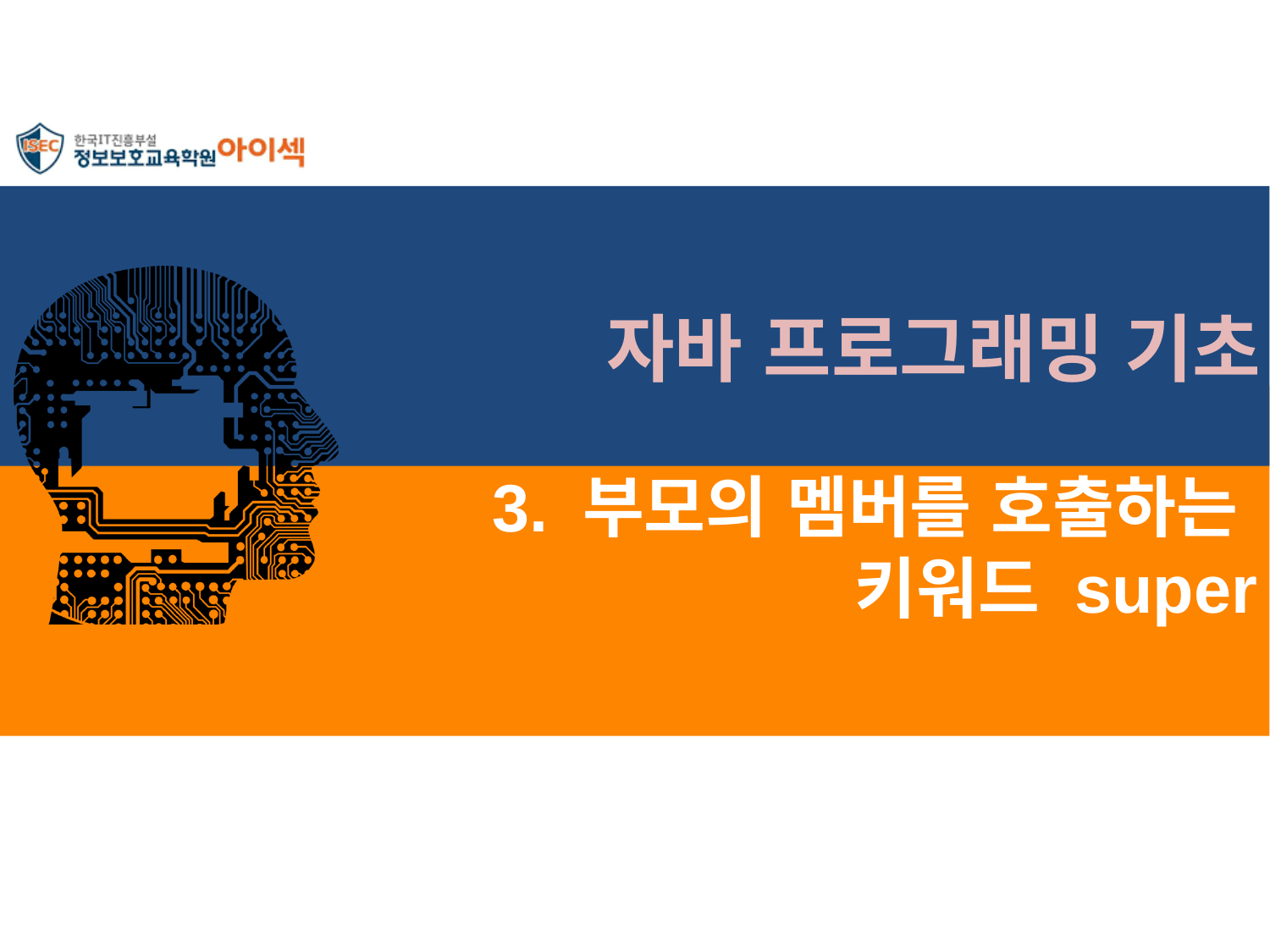

자바 프로그래밍 기초
# 3. 부모의 멤버를 호출하는 키워드 super